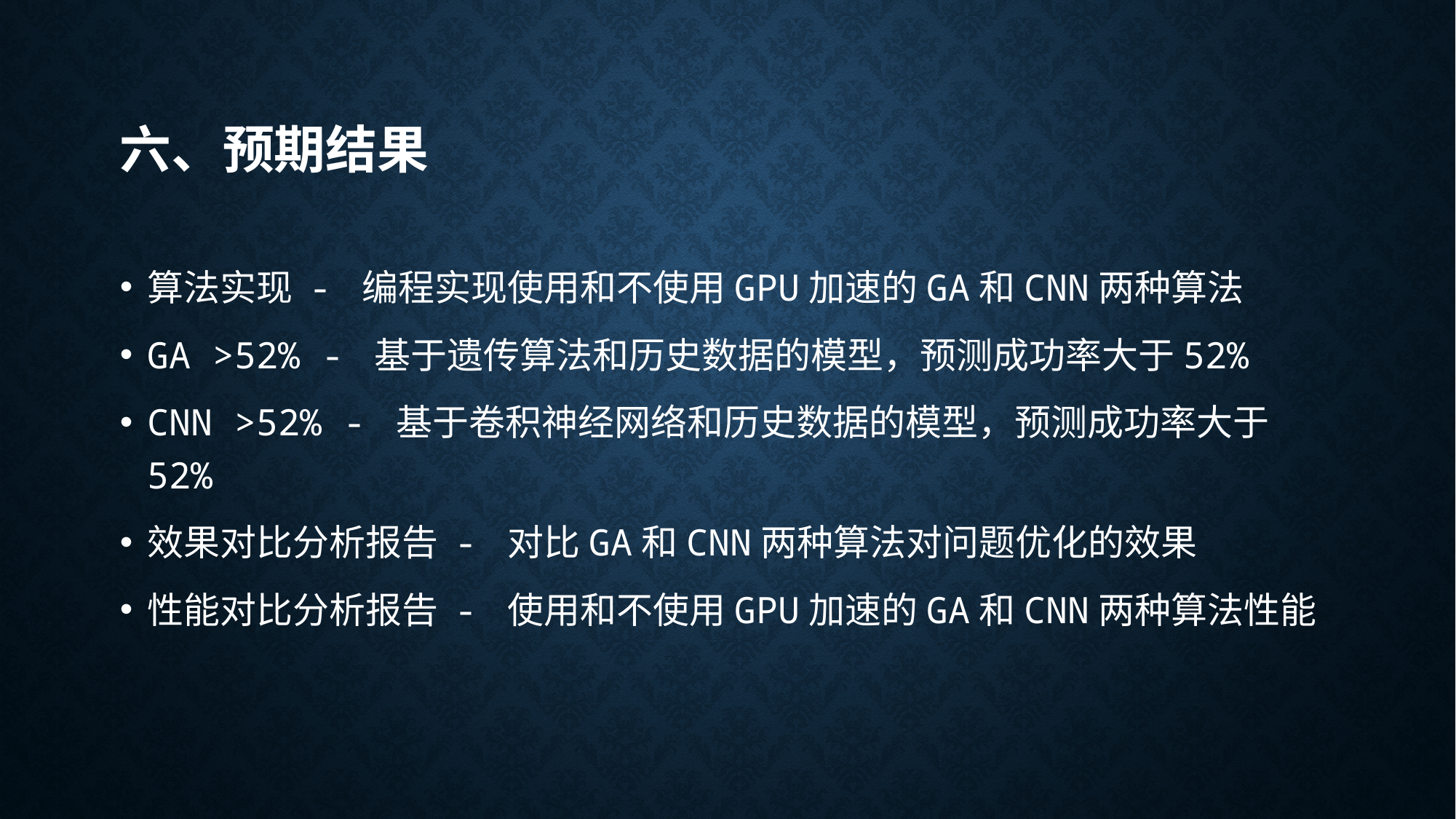

# 六、预期结果
算法实现 - 编程实现使用和不使用GPU加速的GA和CNN两种算法
GA >52% - 基于遗传算法和历史数据的模型，预测成功率大于52%
CNN >52% - 基于卷积神经网络和历史数据的模型，预测成功率大于52%
效果对比分析报告 - 对比GA和CNN两种算法对问题优化的效果
性能对比分析报告 - 使用和不使用GPU加速的GA和CNN两种算法性能